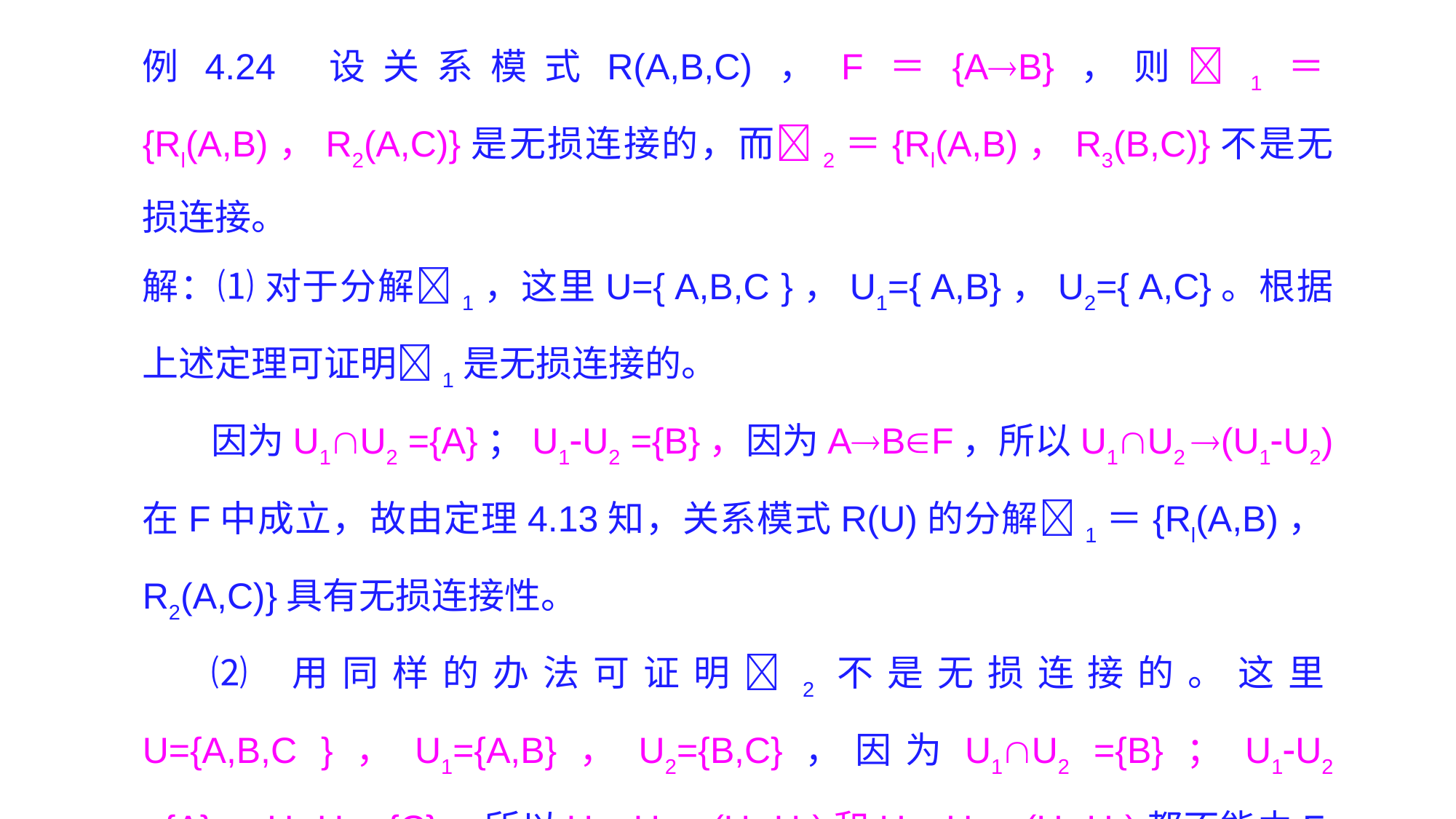

例4.24 设关系模式R(A,B,C)，F＝{A→B}，则ρ1＝{Rl(A,B)，R2(A,C)}是无损连接的，而ρ2＝{Rl(A,B)，R3(B,C)}不是无损连接。
解：⑴ 对于分解ρ1，这里U={ A,B,C }，U1={ A,B}，U2={ A,C}。根据上述定理可证明ρ1是无损连接的。
因为U1∩U2 ={A}；U1−U2 ={B}，因为A→B∈F，所以U1∩U2 →(U1−U2) 在F中成立，故由定理4.13知，关系模式R(U)的分解ρ1＝{Rl(A,B)，R2(A,C)}具有无损连接性。
⑵ 用同样的办法可证明ρ2不是无损连接的。这里U={A,B,C }，U1={A,B}，U2={B,C}，因为U1∩U2 ={B}；U1−U2 ={A}，U2−U1 ={C}，所以U1∩U2 →(U1−U2)和U1∩U2 →(U2−U1)都不能由F导出，故由定理4.13知，关系模式R(U)的分解ρ2＝{Rl(A,B)，R2(B,C)}不具有无损连接性。